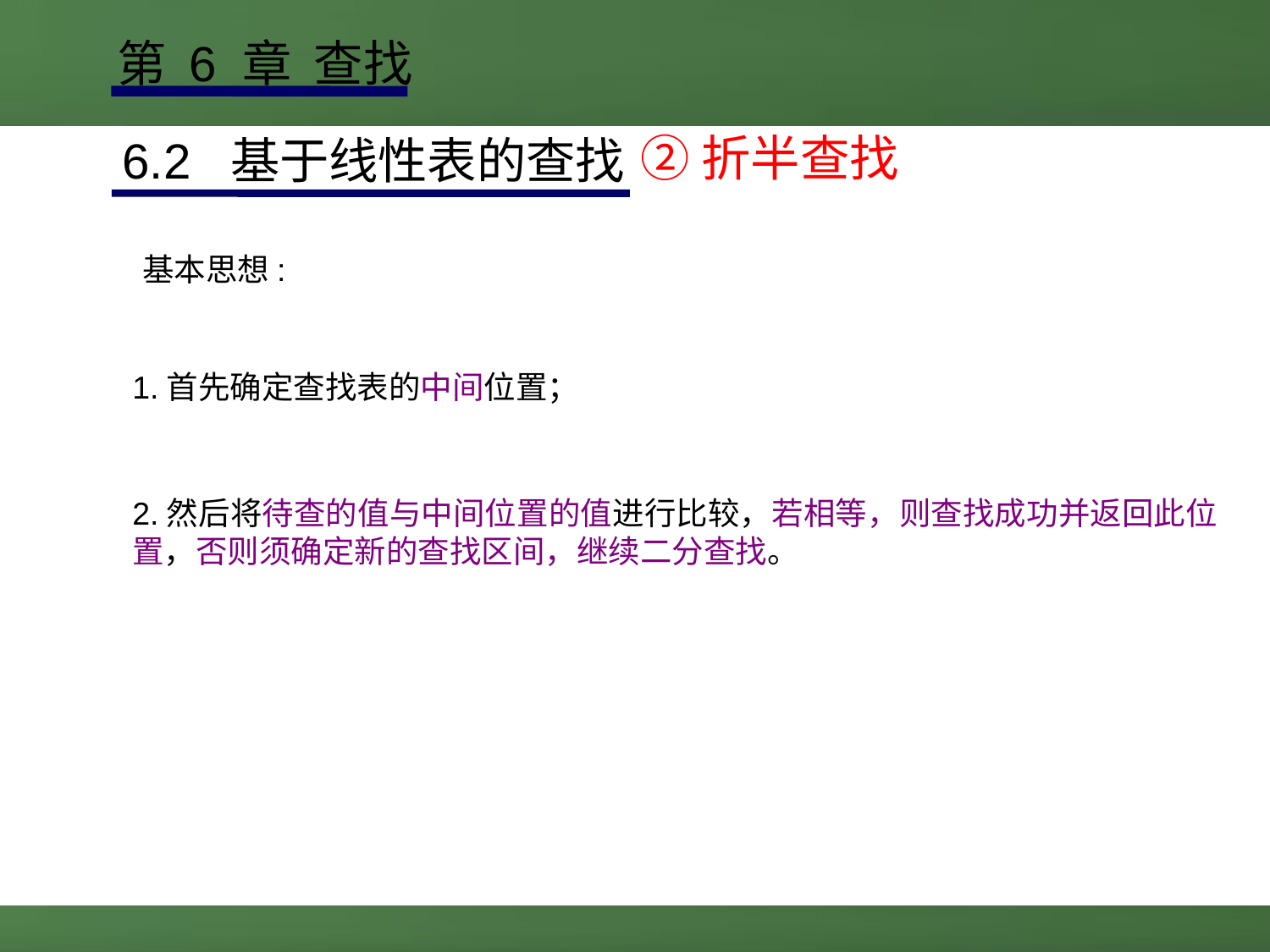

第 6 章  查找

②折半查找
6.2  基于线性表的查找

基本思想:
1.首先确定查找表的中间位置；
2.然后将待查的值与中间位置的值进行比较，若相等，则查找成功并返回此位置，否则须确定新的查找区间，继续二分查找。